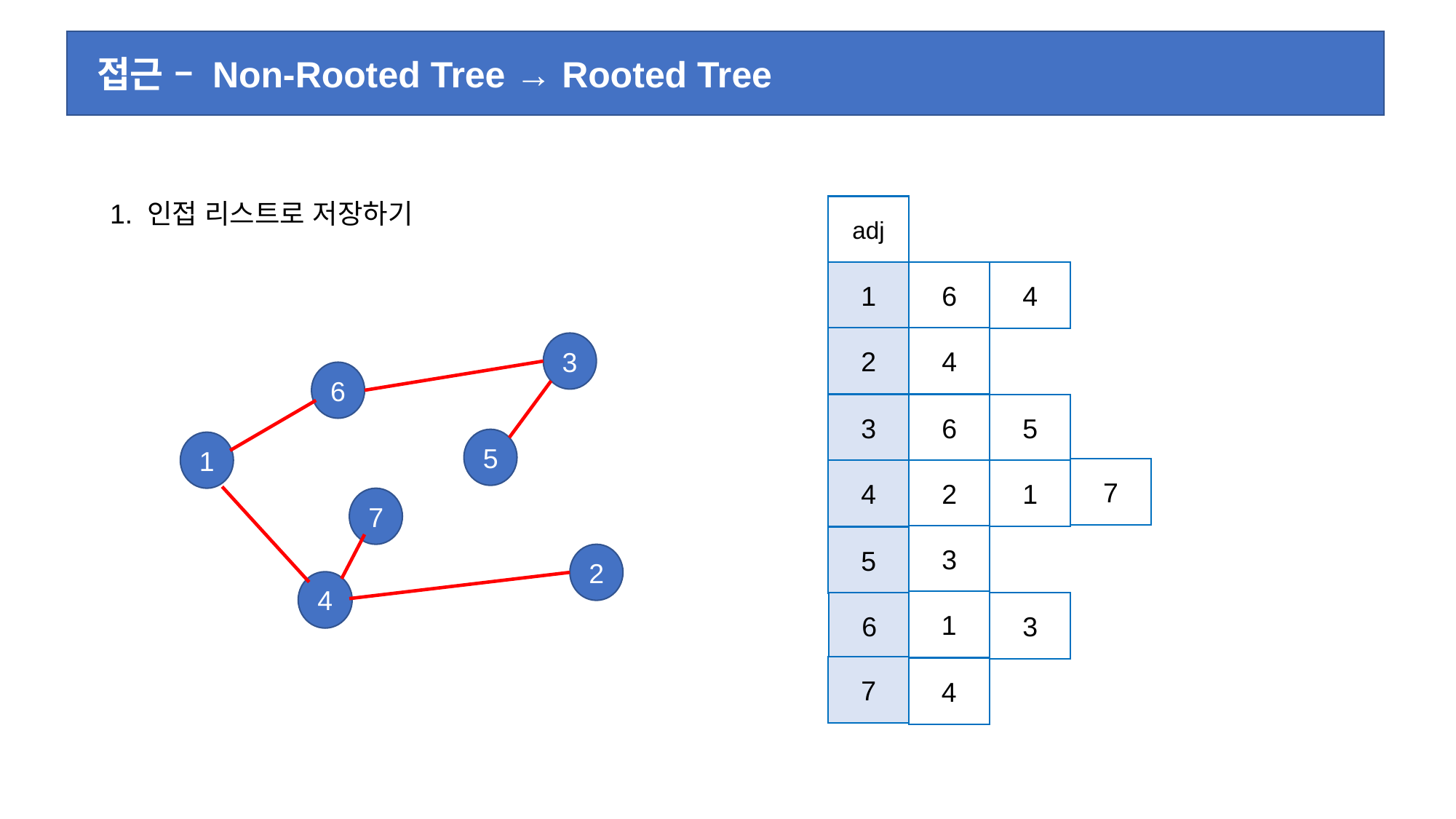

접근 – Non-Rooted Tree → Rooted Tree
1. 인접 리스트로 저장하기
adj
6
1
4
2
4
3
6
5
1
7
4
2
3
6
5
7
4
2
1
3
5
1
3
6
7
4